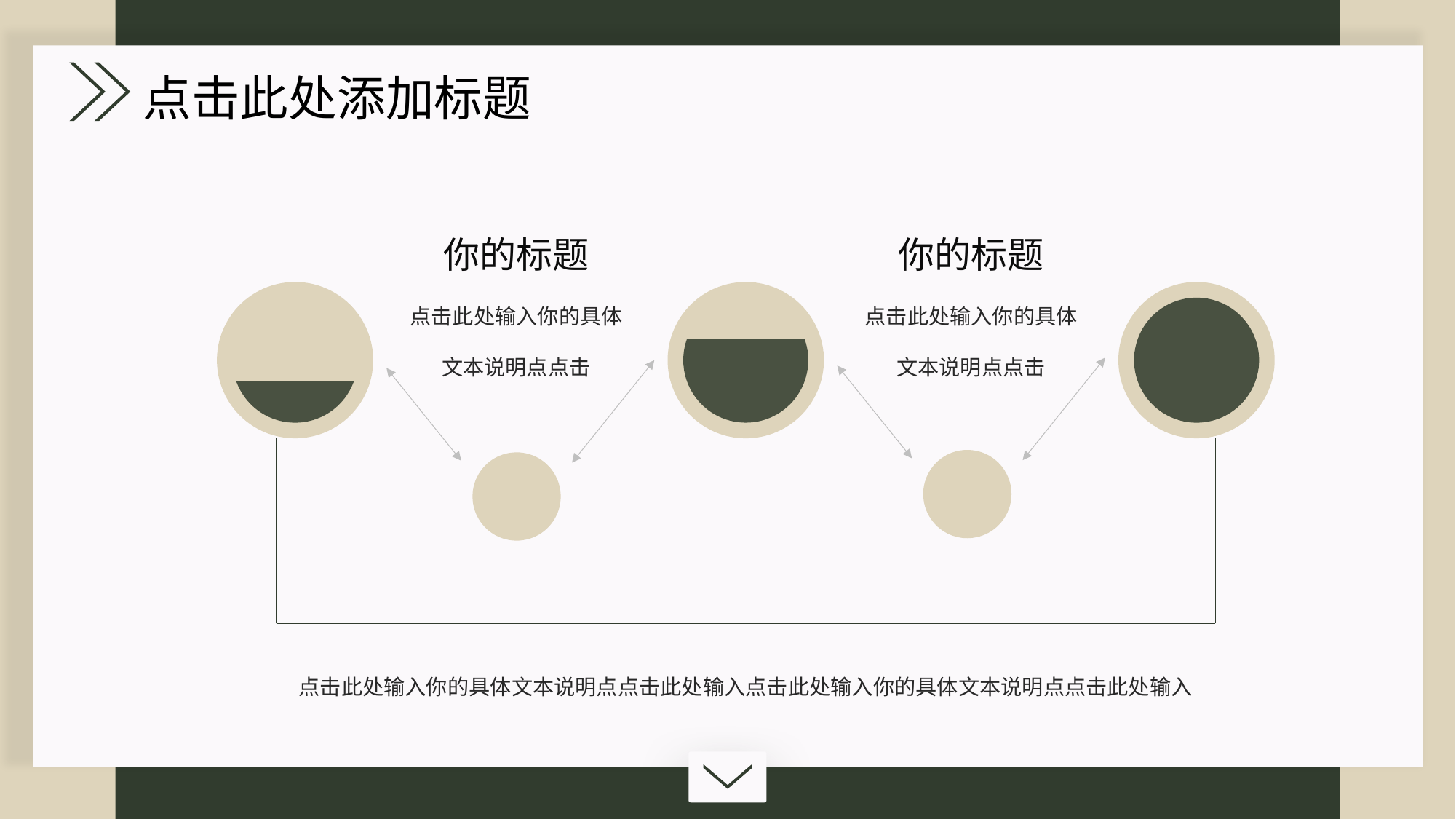

点击此处添加标题
你的标题
点击此处输入你的具体文本说明点点击
你的标题
点击此处输入你的具体文本说明点点击

点击此处输入你的具体文本说明点点击此处输入点击此处输入你的具体文本说明点点击此处输入